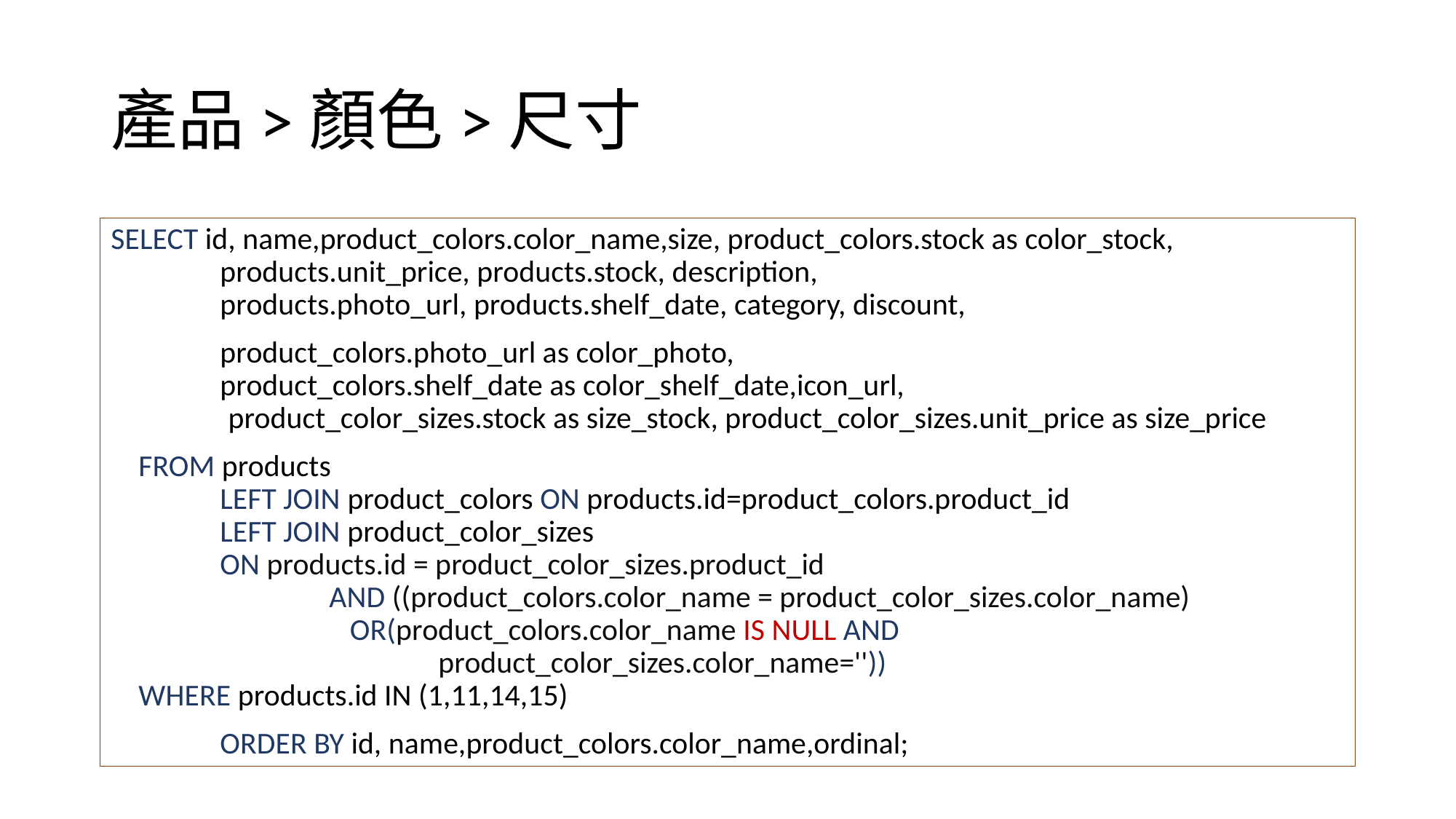

# 產品>顏色>尺寸
SELECT id, name,product_colors.color_name,size, product_colors.stock as color_stock,
	products.unit_price, products.stock, description,
	products.photo_url, products.shelf_date, category, discount,
	product_colors.photo_url as color_photo,
	product_colors.shelf_date as color_shelf_date,icon_url,
                 product_color_sizes.stock as size_stock, product_color_sizes.unit_price as size_price
    FROM products
	LEFT JOIN product_colors ON products.id=product_colors.product_id
	LEFT JOIN product_color_sizes
	ON products.id = product_color_sizes.product_id
		AND ((product_colors.color_name = product_color_sizes.color_name) 				   OR(product_colors.color_name IS NULL AND
			product_color_sizes.color_name=''))
    WHERE products.id IN (1,11,14,15)
	ORDER BY id, name,product_colors.color_name,ordinal;